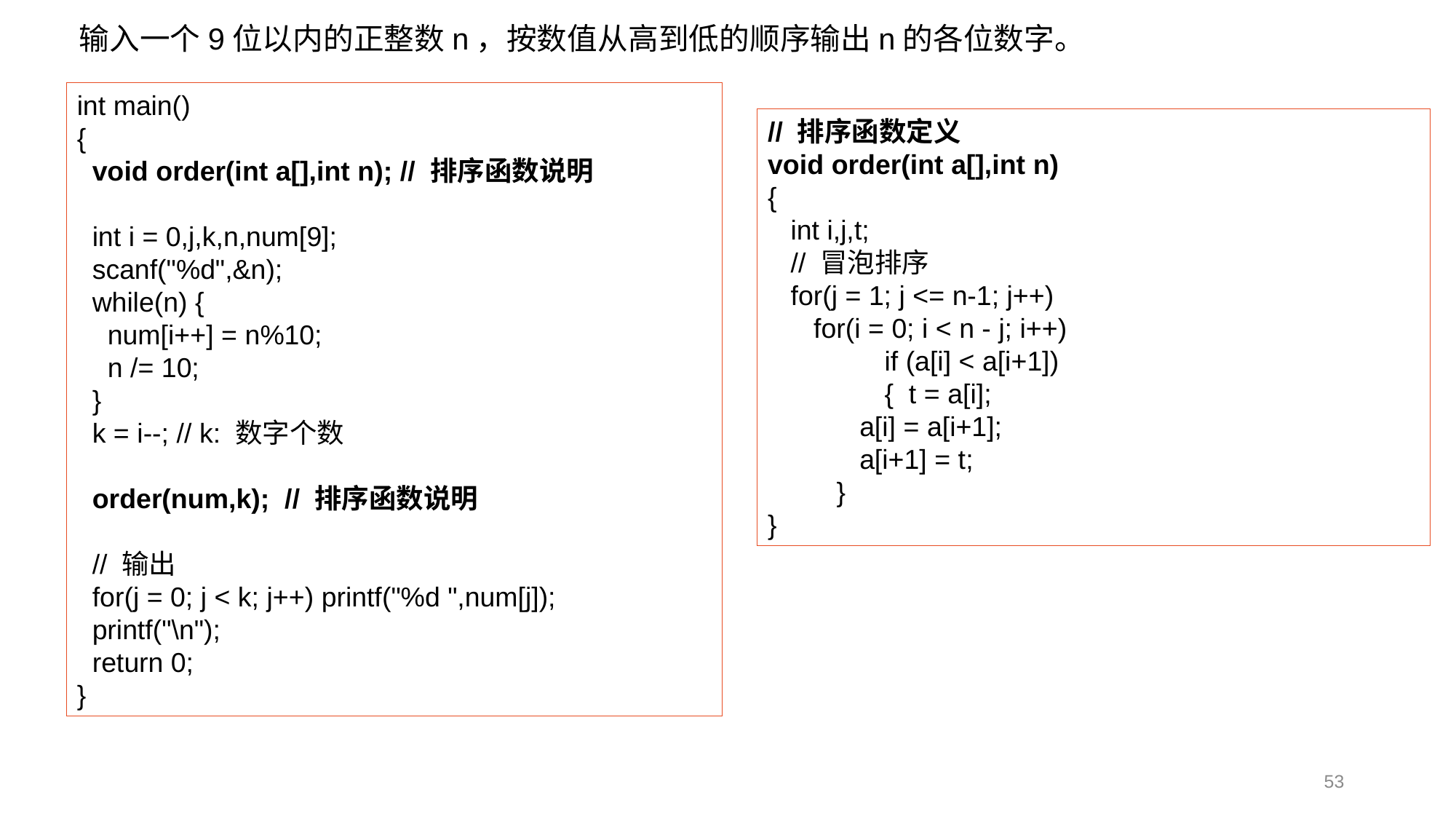

# 输入一个9位以内的正整数n，按数值从高到低的顺序输出n的各位数字。
int main()
{
  void order(int a[],int n); // 排序函数说明

  int i = 0,j,k,n,num[9];
  scanf("%d",&n);
  while(n) {
    num[i++] = n%10;
    n /= 10;
  }
  k = i--; // k: 数字个数

  order(num,k);  // 排序函数说明

  // 输出
  for(j = 0; j < k; j++) printf("%d ",num[j]);
  printf("\n");
  return 0;
}
// 排序函数定义
void order(int a[],int n)
{
   int i,j,t;
   // 冒泡排序
   for(j = 1; j <= n-1; j++)
      for(i = 0; i < n - j; i++)
	 if (a[i] < a[i+1])
	 {  t = a[i];
            a[i] = a[i+1];
            a[i+1] = t;
         }
}
53